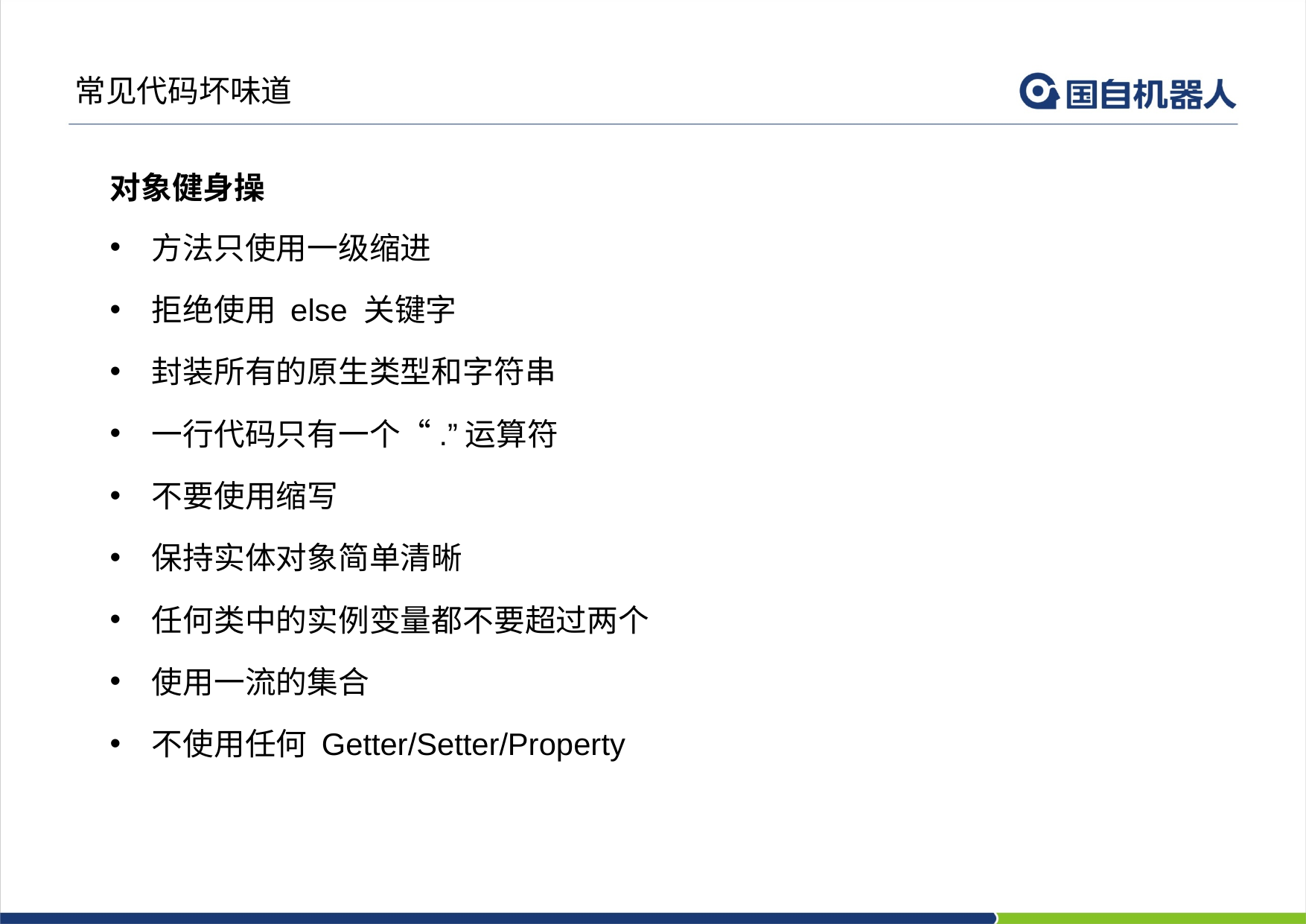

常见代码坏味道
对象健身操
方法只使用一级缩进
拒绝使用 else 关键字
封装所有的原生类型和字符串
一行代码只有一个“.”运算符
不要使用缩写
保持实体对象简单清晰
任何类中的实例变量都不要超过两个
使用一流的集合
不使用任何 Getter/Setter/Property